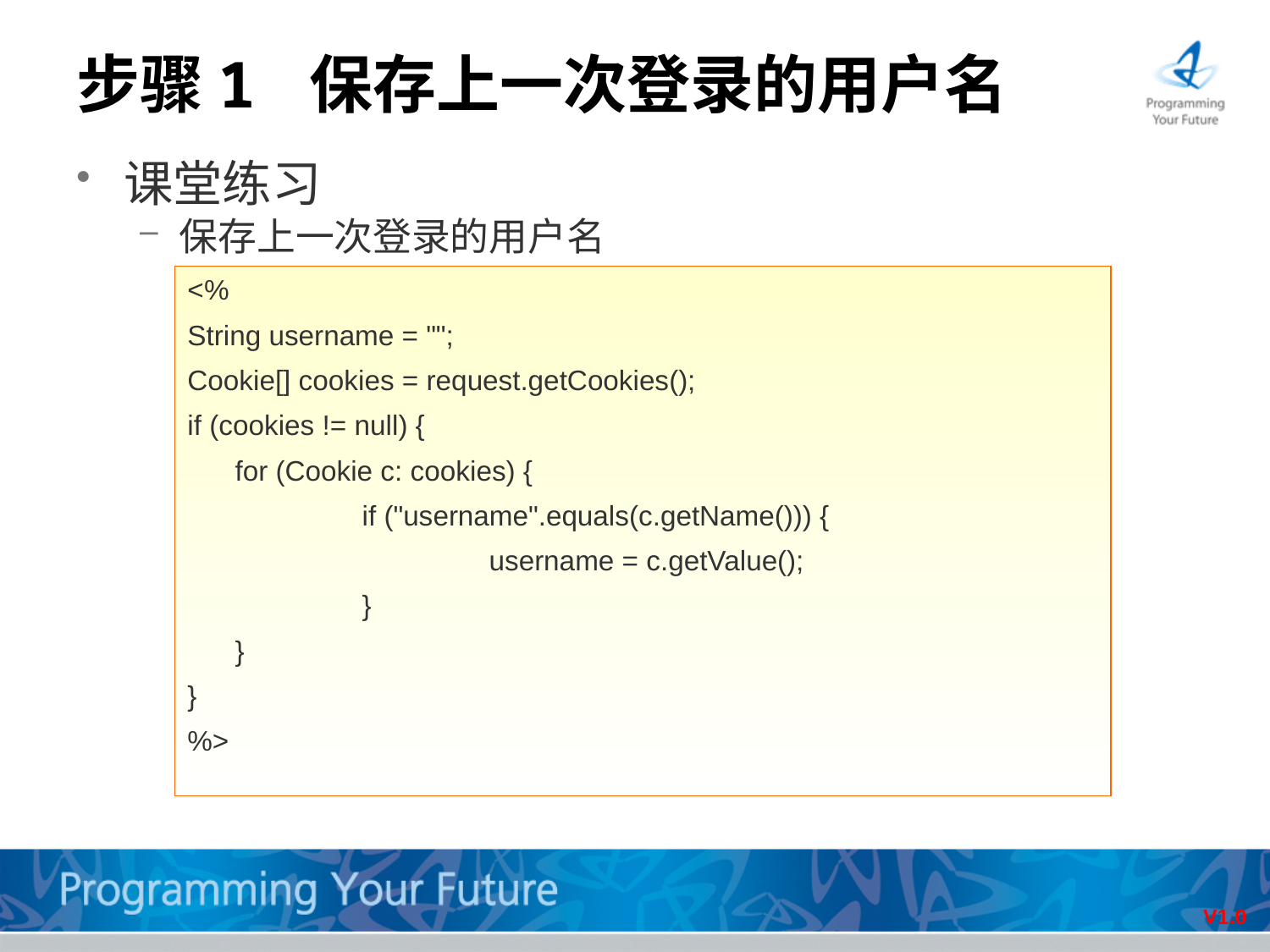

# 步骤1 保存上一次登录的用户名
课堂练习
保存上一次登录的用户名
<%
String username = "";
Cookie[] cookies = request.getCookies();
if (cookies != null) {
	for (Cookie c: cookies) {
		if ("username".equals(c.getName())) {
			username = c.getValue();
		}
	}
}
%>